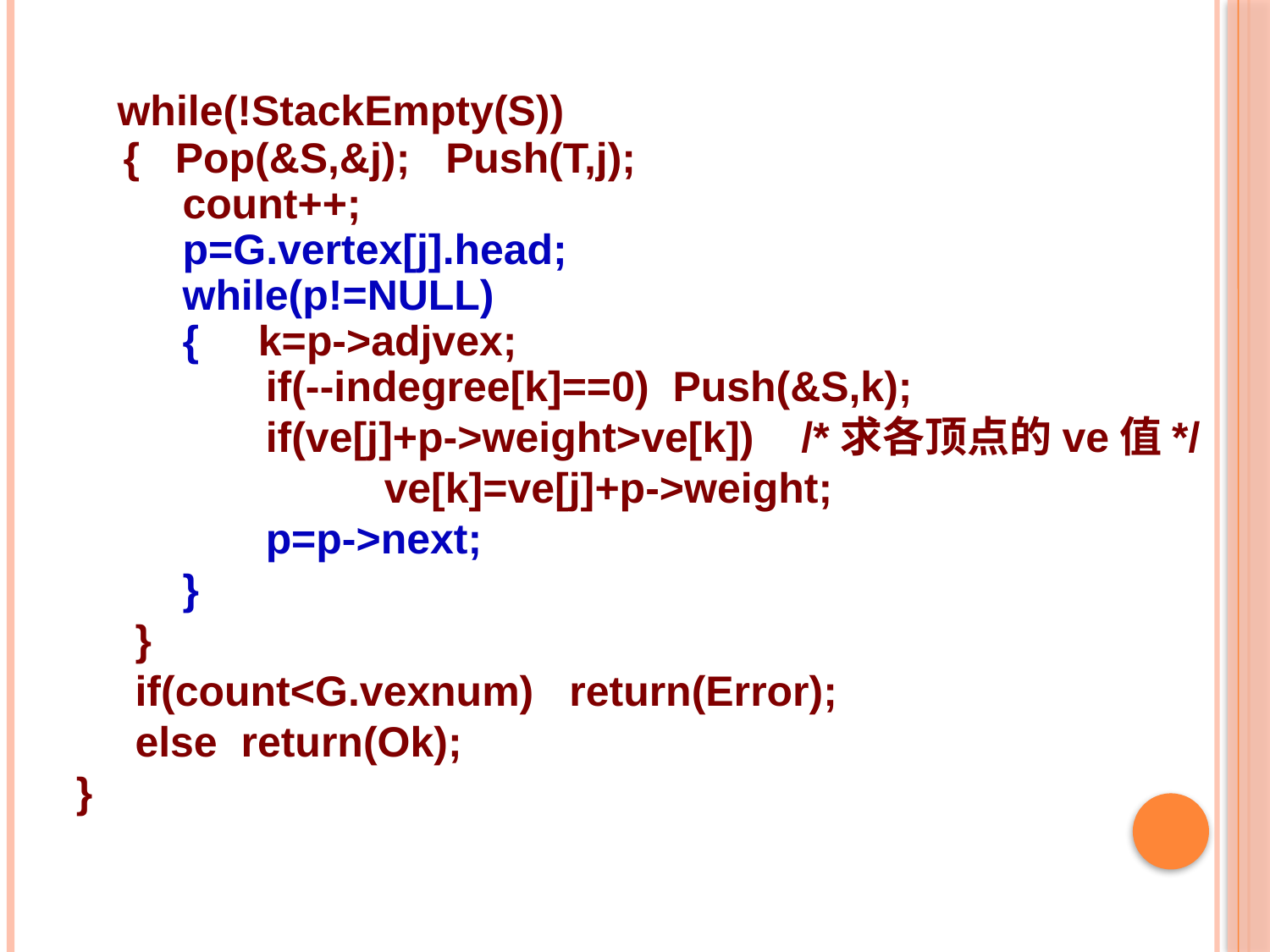

while(!StackEmpty(S))
    {   Pop(&S,&j);   Push(T,j);
         count++;
         p=G.vertex[j].head;
         while(p!=NULL)
         {     k=p->adjvex;
                if(--indegree[k]==0)  Push(&S,k);
                if(ve[j]+p->weight>ve[k])    /*求各顶点的ve值*/
                          ve[k]=ve[j]+p->weight;
                p=p->next;
         }
     }
     if(count<G.vexnum)   return(Error);
     else  return(Ok);
}